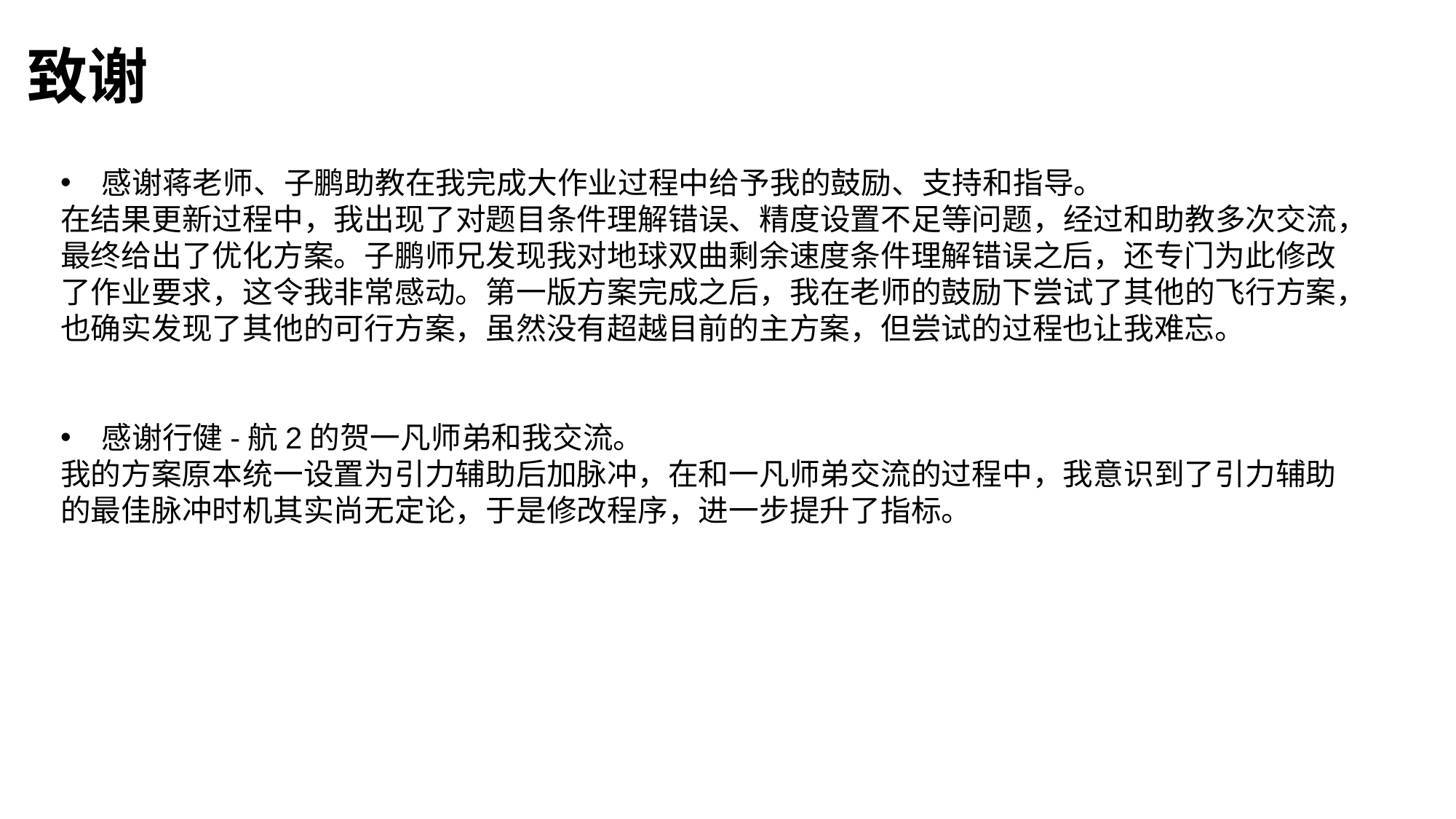

# 致谢
感谢蒋老师、子鹏助教在我完成大作业过程中给予我的鼓励、支持和指导。
在结果更新过程中，我出现了对题目条件理解错误、精度设置不足等问题，经过和助教多次交流，最终给出了优化方案。子鹏师兄发现我对地球双曲剩余速度条件理解错误之后，还专门为此修改了作业要求，这令我非常感动。第一版方案完成之后，我在老师的鼓励下尝试了其他的飞行方案，也确实发现了其他的可行方案，虽然没有超越目前的主方案，但尝试的过程也让我难忘。

感谢行健-航2的贺一凡师弟和我交流。
我的方案原本统一设置为引力辅助后加脉冲，在和一凡师弟交流的过程中，我意识到了引力辅助的最佳脉冲时机其实尚无定论，于是修改程序，进一步提升了指标。